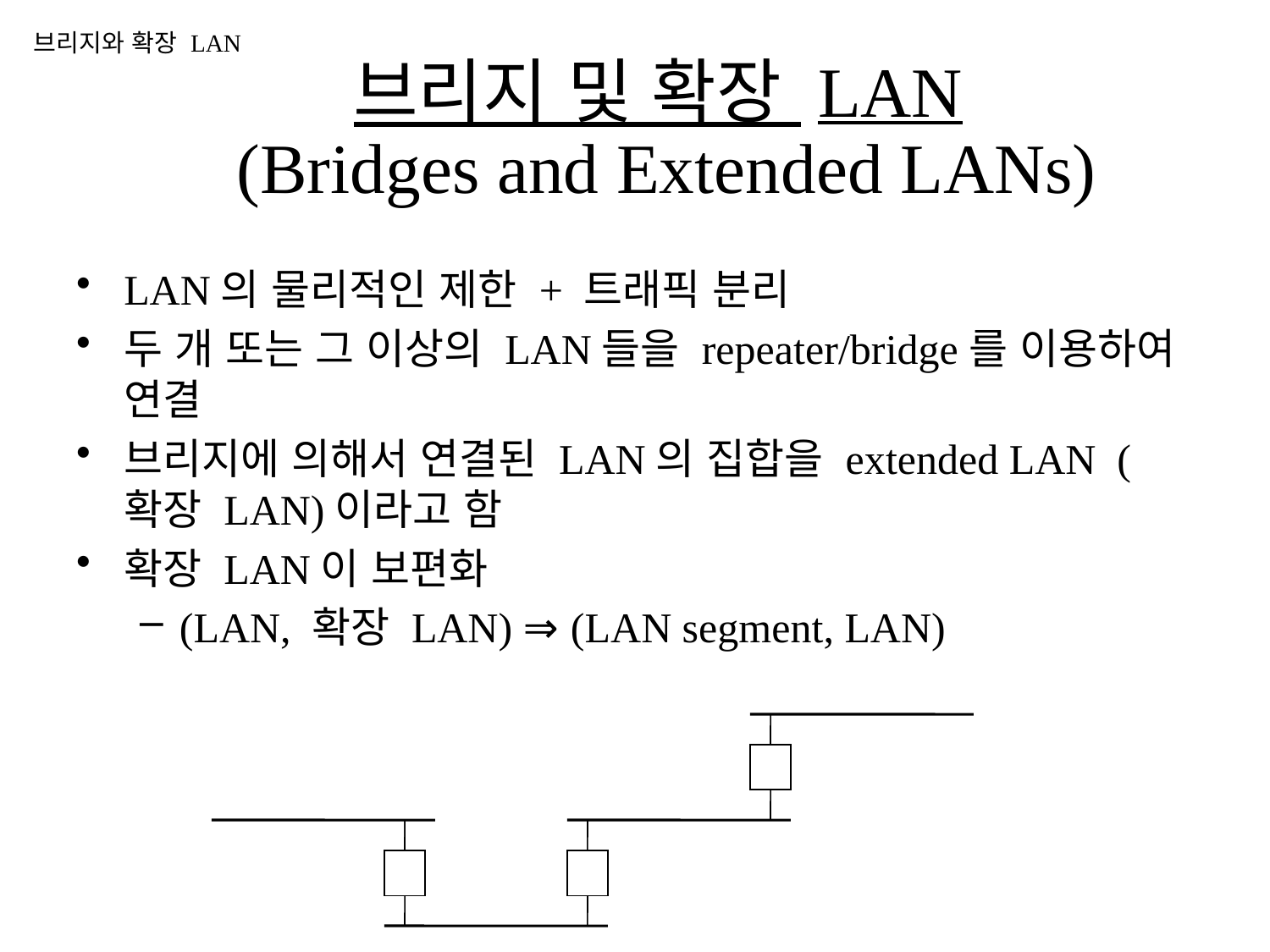

# 브리지 및 확장 LAN (Bridges and Extended LANs)
브리지와 확장 LAN
LAN의 물리적인 제한 + 트래픽 분리
두 개 또는 그 이상의 LAN들을 repeater/bridge를 이용하여 연결
브리지에 의해서 연결된 LAN의 집합을 extended LAN  (확장 LAN)이라고 함
확장 LAN이 보편화
(LAN, 확장 LAN) ⇒ (LAN segment, LAN)